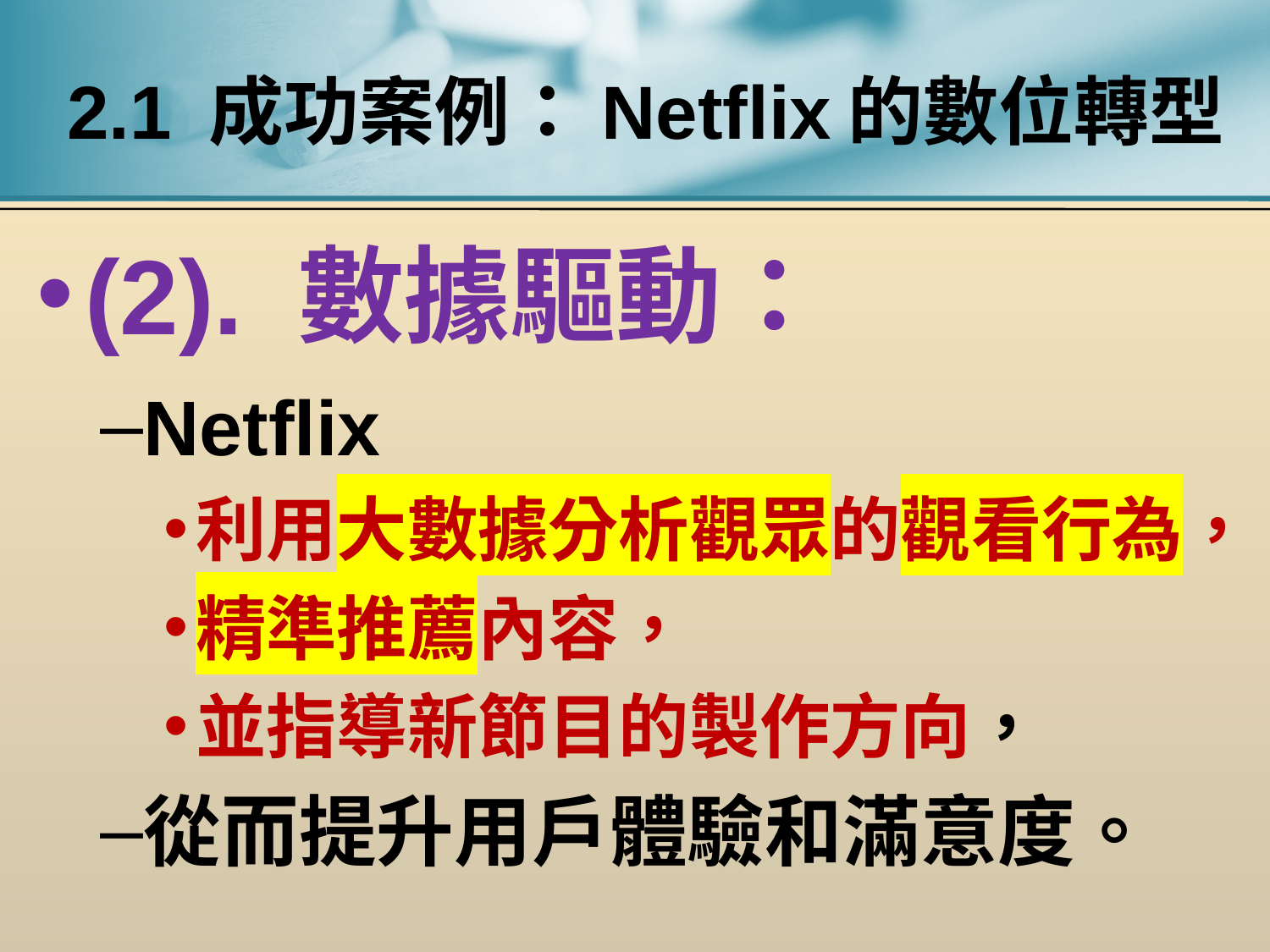

# 2.1 成功案例：Netflix的數位轉型
(2). 數據驅動：
Netflix
利用大數據分析觀眾的觀看行為，
精準推薦內容，
並指導新節目的製作方向，
從而提升用戶體驗和滿意度。